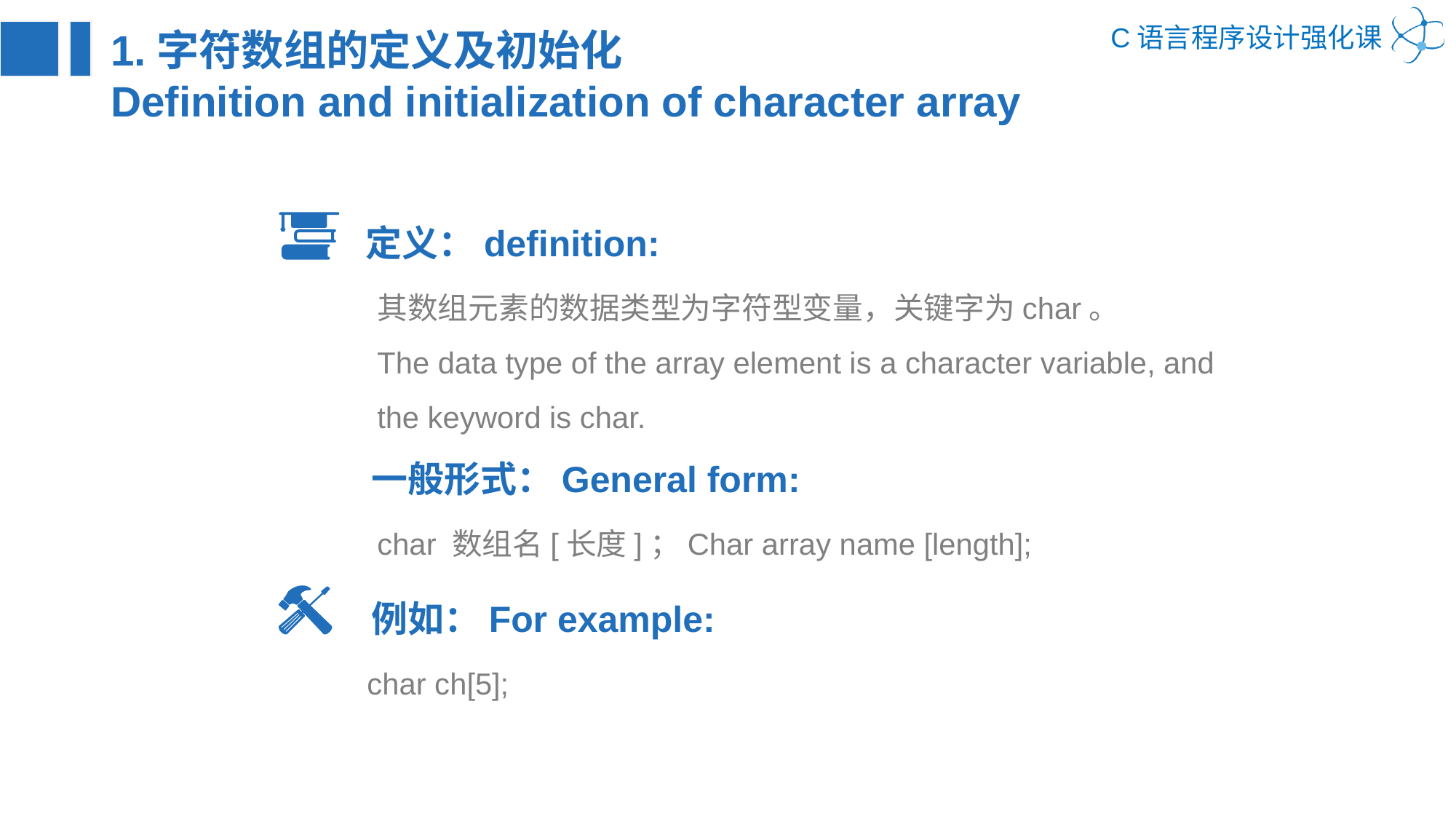

1.字符数组的定义及初始化
Definition and initialization of character array

定义：definition:

其数组元素的数据类型为字符型变量，关键字为char。
The data type of the array element is a character variable, and the keyword is char.
一般形式：General form:
char 数组名[长度]；Char array name [length];
例如：For example:

char ch[5];